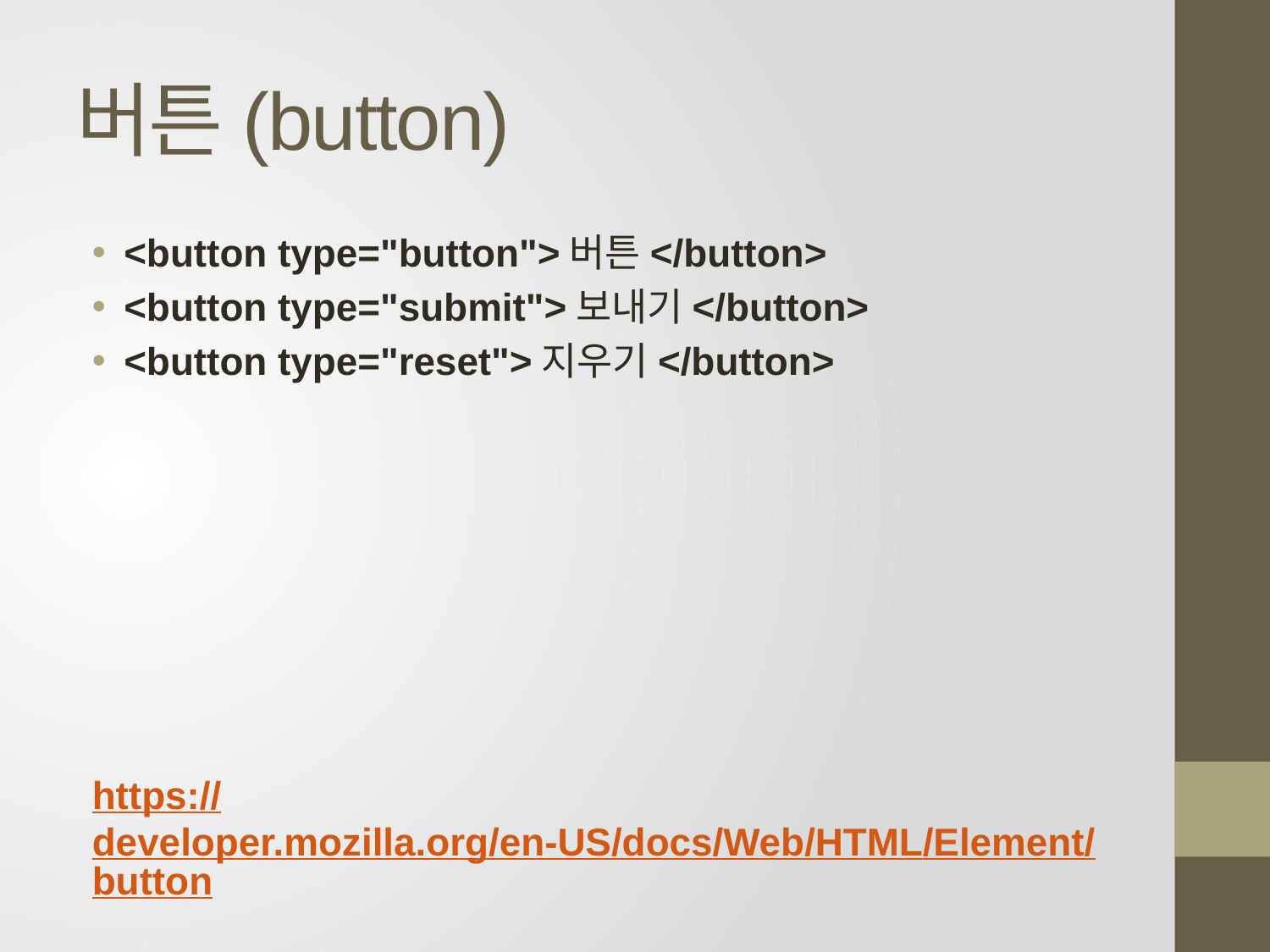

# 버튼(button)
<button type="button">버튼</button>
<button type="submit">보내기</button>
<button type="reset">지우기</button>

https://developer.mozilla.org/en-US/docs/Web/HTML/Element/button